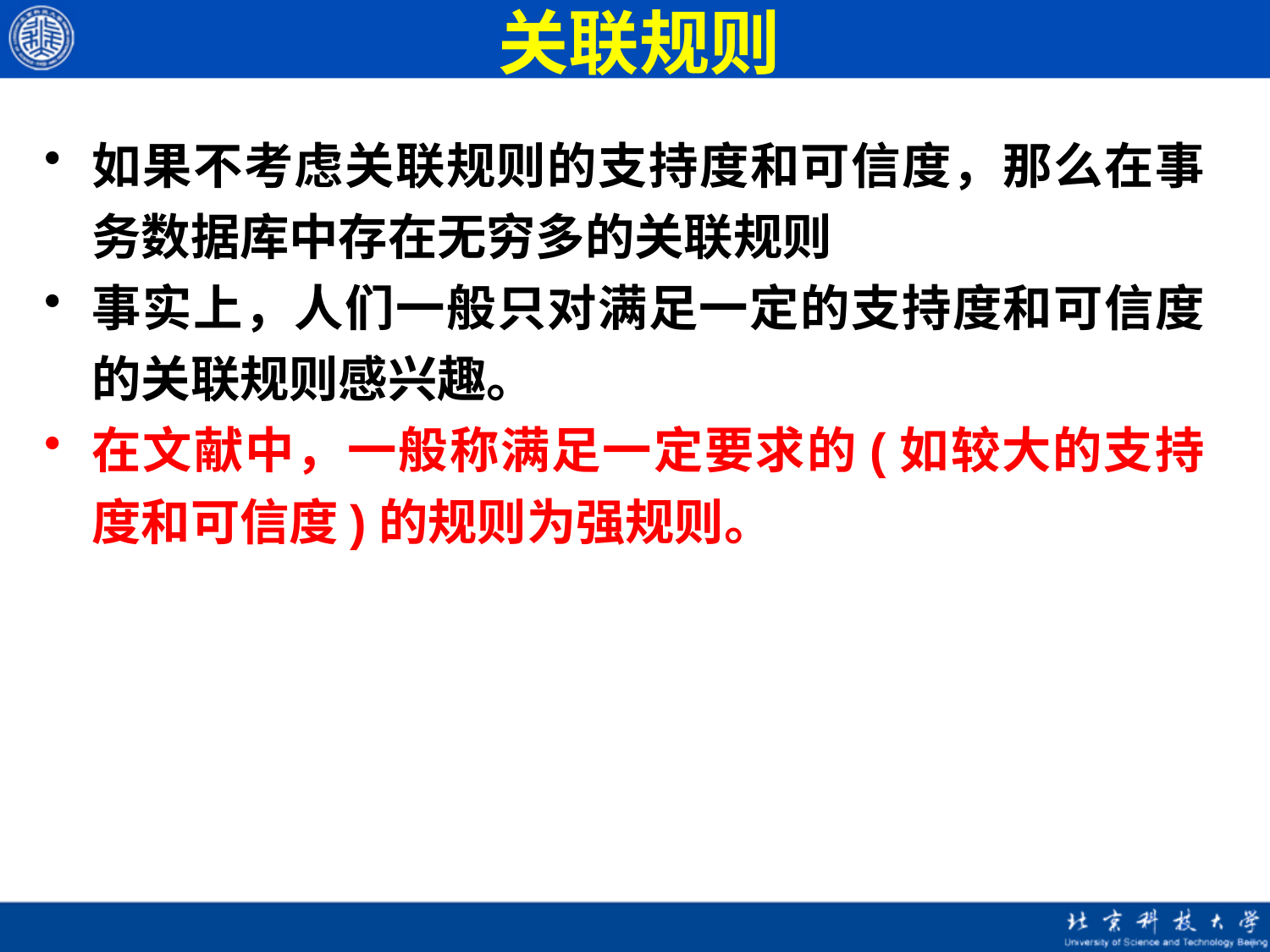

# 关联规则
如果不考虑关联规则的支持度和可信度，那么在事务数据库中存在无穷多的关联规则
事实上，人们一般只对满足一定的支持度和可信度的关联规则感兴趣。
在文献中，一般称满足一定要求的(如较大的支持度和可信度)的规则为强规则。